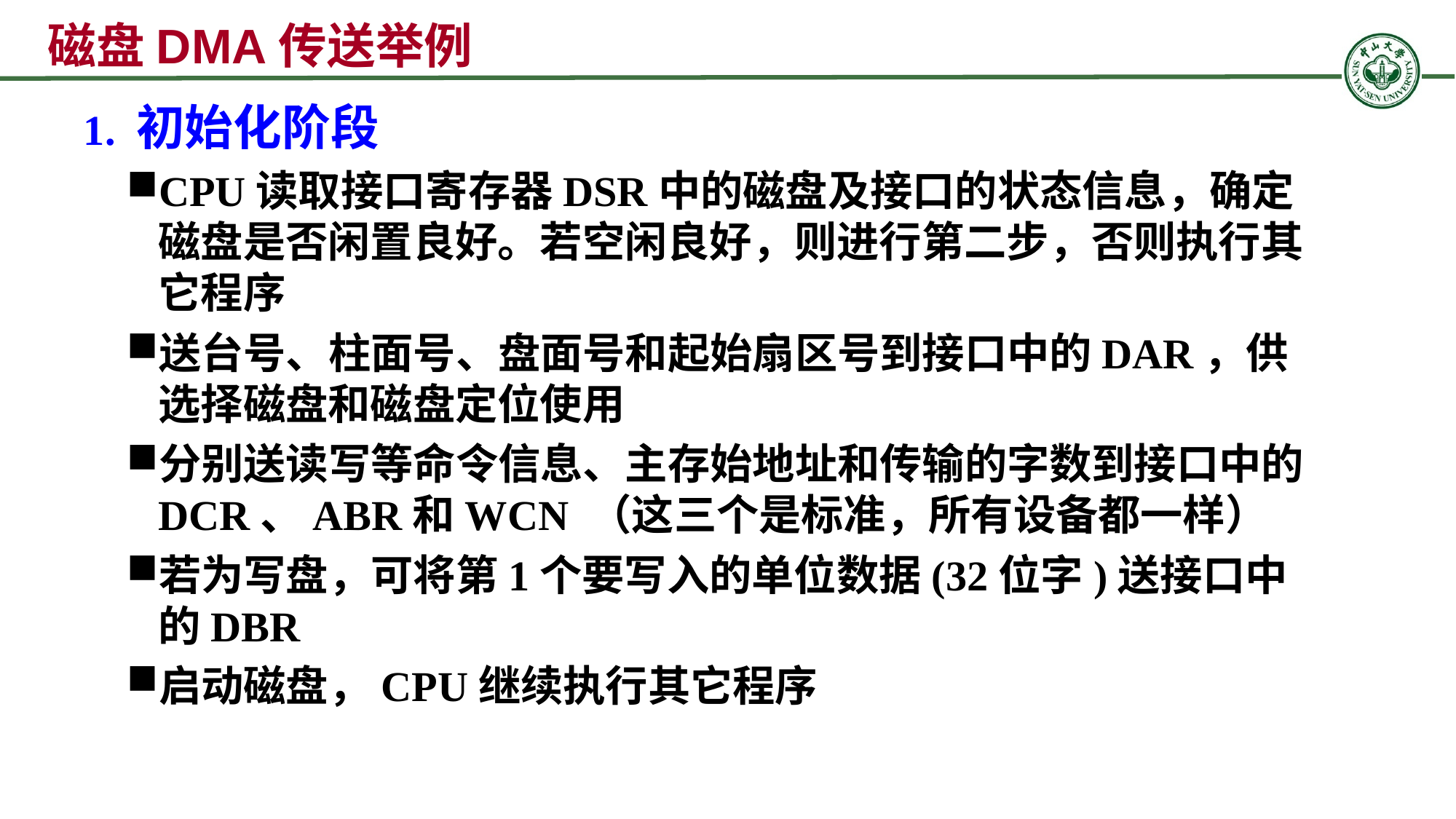

磁盘DMA传送举例
1. 初始化阶段
CPU读取接口寄存器DSR中的磁盘及接口的状态信息，确定磁盘是否闲置良好。若空闲良好，则进行第二步，否则执行其它程序
送台号、柱面号、盘面号和起始扇区号到接口中的DAR，供选择磁盘和磁盘定位使用
分别送读写等命令信息、主存始地址和传输的字数到接口中的DCR、ABR和WCN （这三个是标准，所有设备都一样）
若为写盘，可将第1个要写入的单位数据(32位字)送接口中的DBR
启动磁盘，CPU继续执行其它程序